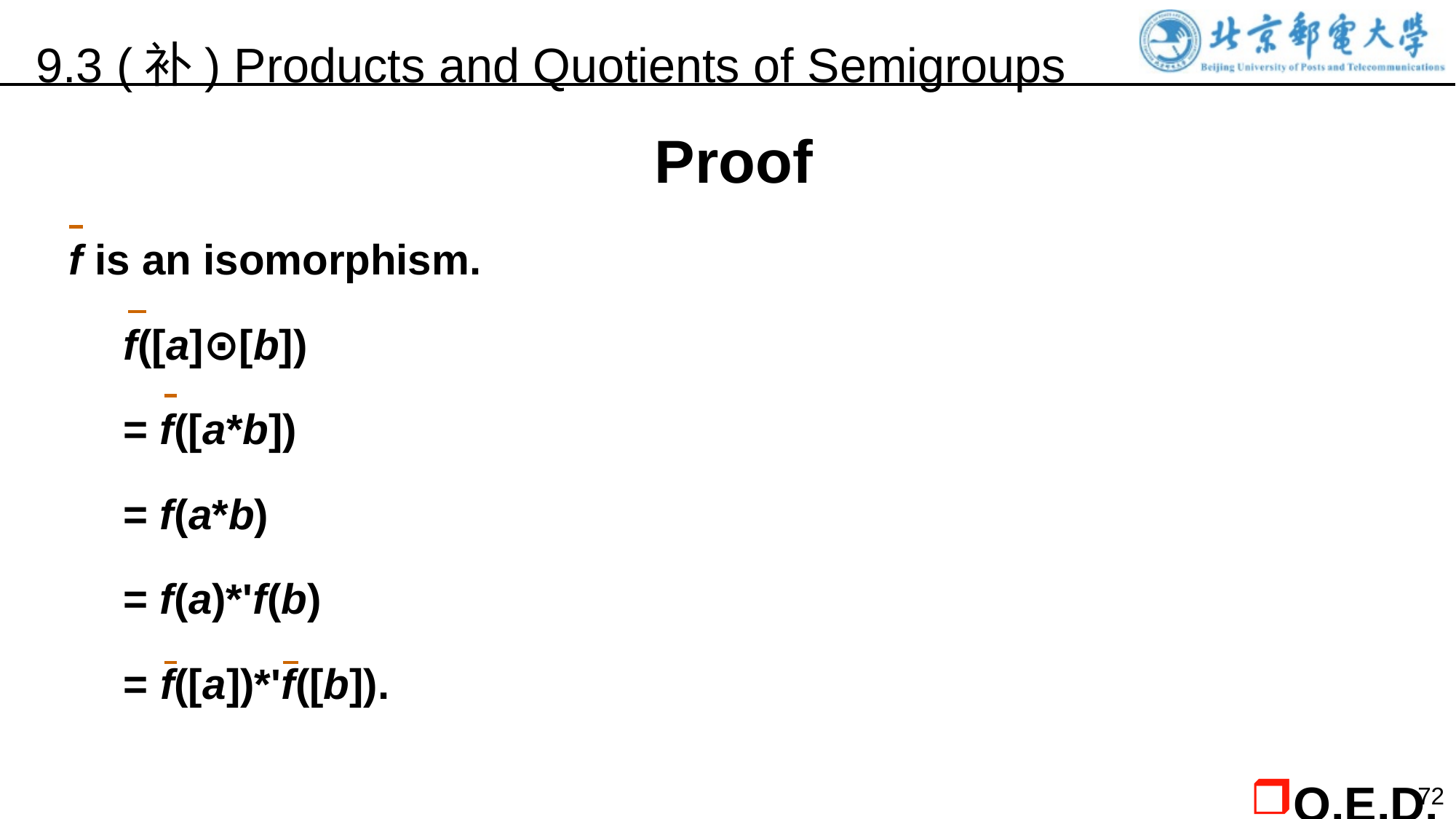

9.3 (补) Products and Quotients of Semigroups
Proof
f is an isomorphism.
f([a]⊙[b])
= f([a*b])
= f(a*b)
= f(a)*'f(b)
= f([a])*'f([b]).

Q.E.D.